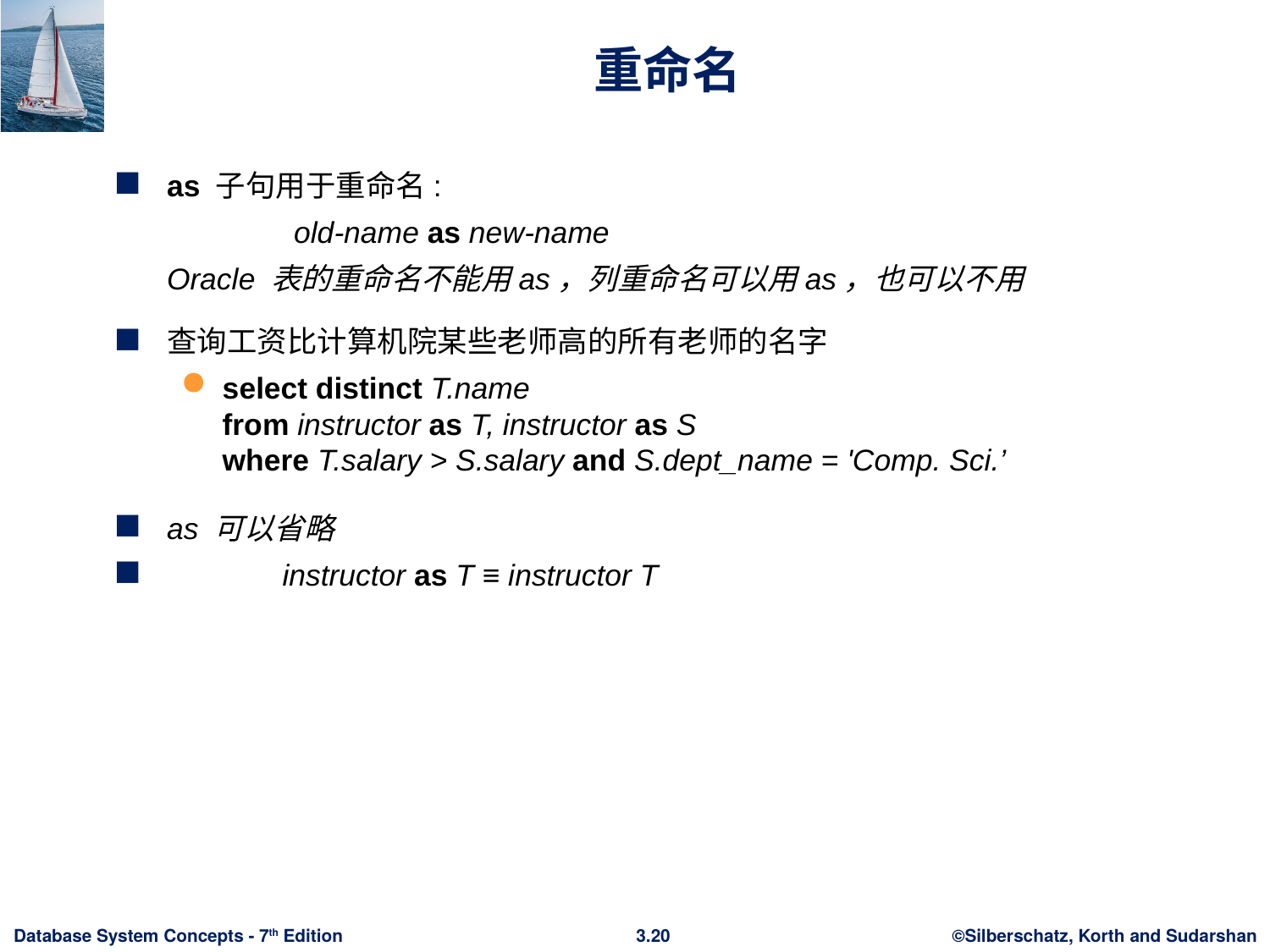

# 重命名
as 子句用于重命名:
		old-name as new-name
	Oracle 表的重命名不能用as，列重命名可以用as，也可以不用
查询工资比计算机院某些老师高的所有老师的名字
select distinct T.name
from instructor as T, instructor as S
where T.salary > S.salary and S.dept_name = 'Comp. Sci.’

as 可以省略
              instructor as T ≡ instructor T